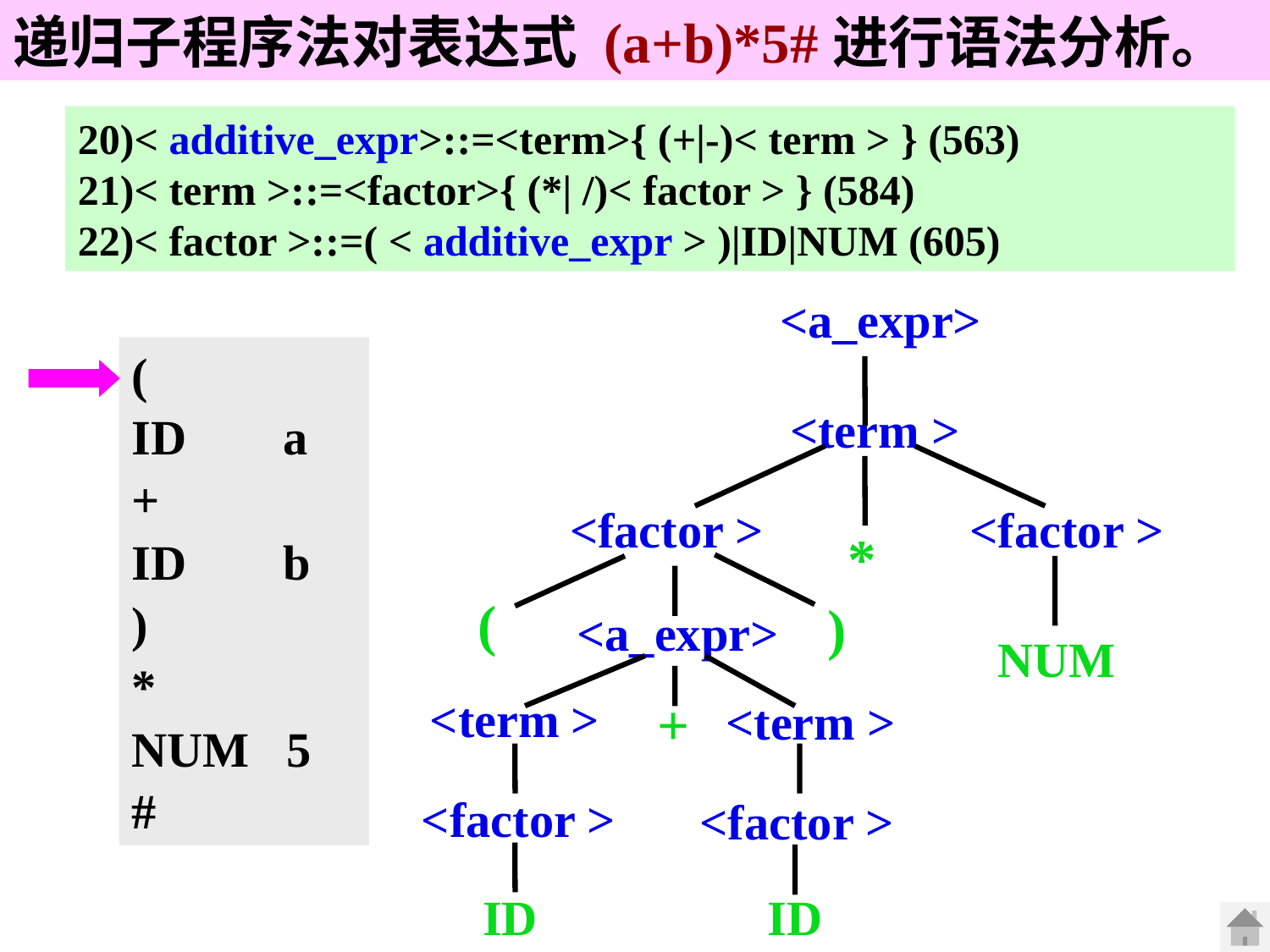

递归子程序法对表达式 (a+b)*5#进行语法分析。
20)< additive_expr>::=<term>{ (+|-)< term > } (563)
21)< term >::=<factor>{ (*| /)< factor > } (584)
22)< factor >::=( < additive_expr > )|ID|NUM (605)
<a_expr>
(
ID	  a
+
ID	  b
)
*
NUM   5
#

<term >

<factor >
<factor >
*

(
)
<a_expr>
NUM

<term >
+
<term >

<factor >
<factor >

2020/10/28
50
ID
ID